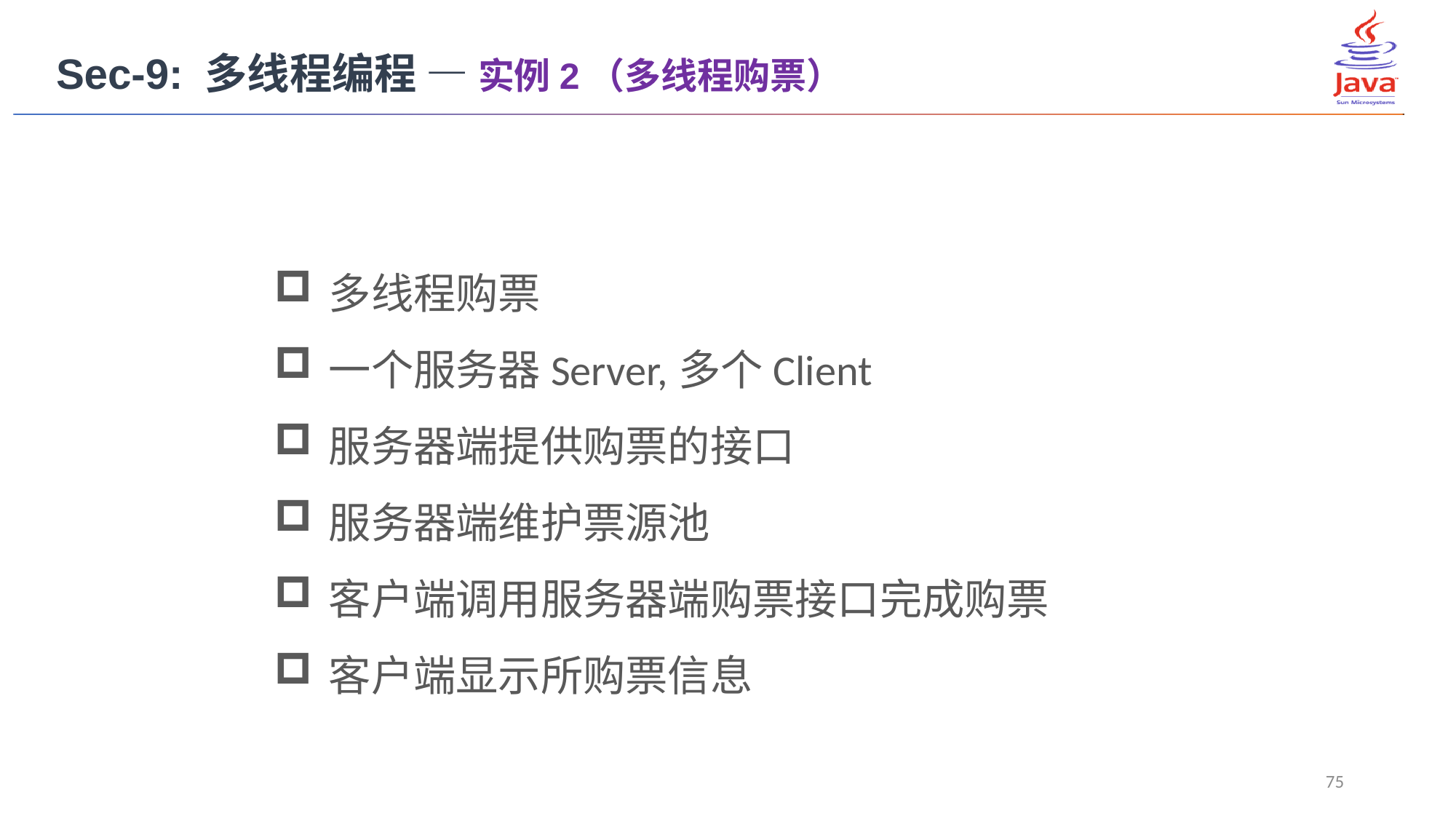

Sec-9: 多线程编程 — 实例2（多线程购票）
多线程购票
一个服务器Server,多个Client
服务器端提供购票的接口
服务器端维护票源池
客户端调用服务器端购票接口完成购票
客户端显示所购票信息
75